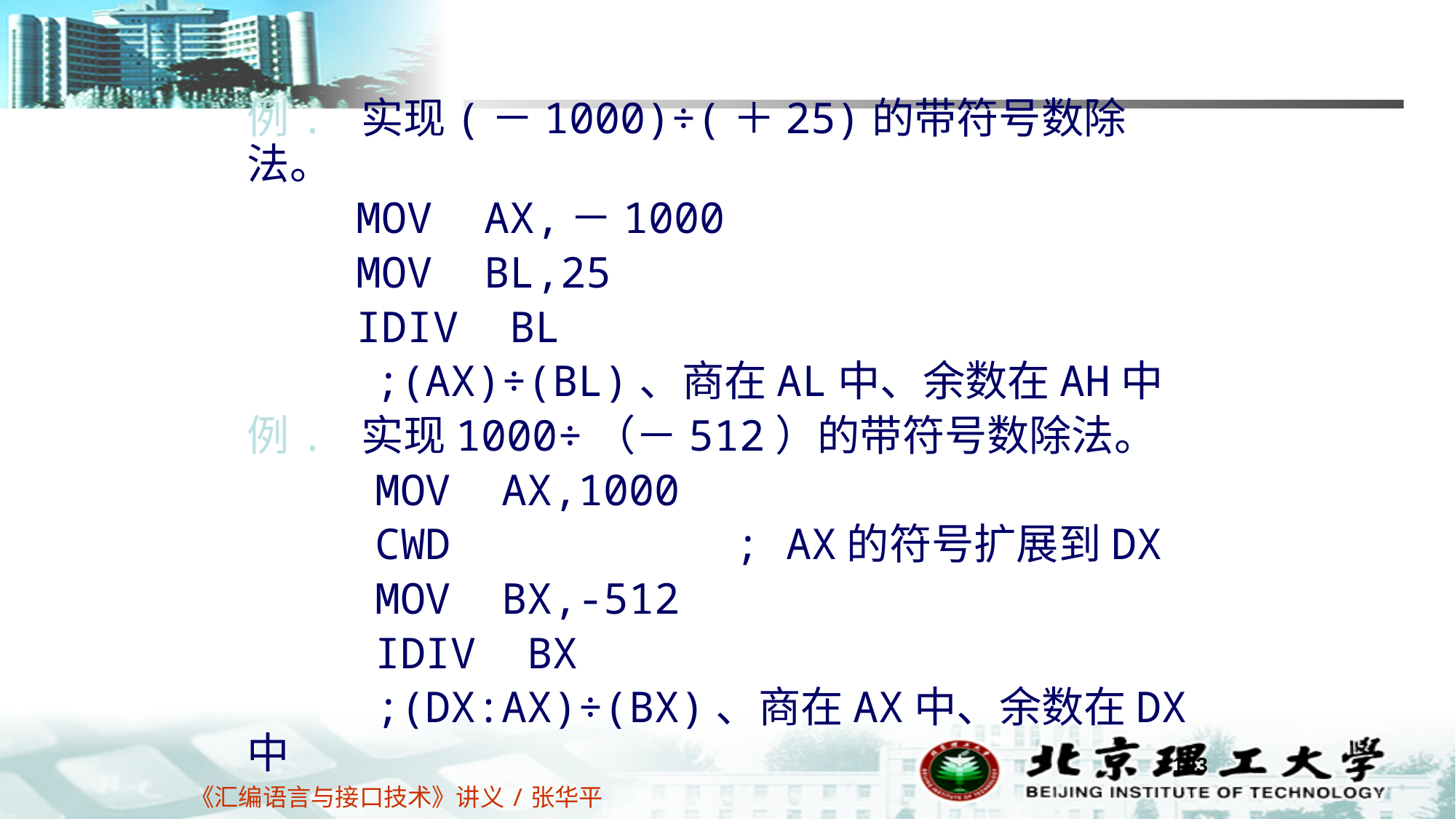

例. 实现(－1000)÷(＋25)的带符号数除法。
	MOV  AX,－1000
	MOV  BL,25
	IDIV  BL
     ;(AX)÷(BL)、商在AL中、余数在AH中
例. 实现1000÷（－512）的带符号数除法。
     MOV  AX,1000
     CWD			  ; AX的符号扩展到DX
     MOV  BX,-512
     IDIV  BX
     ;(DX:AX)÷(BX)、商在AX中、余数在DX中
103